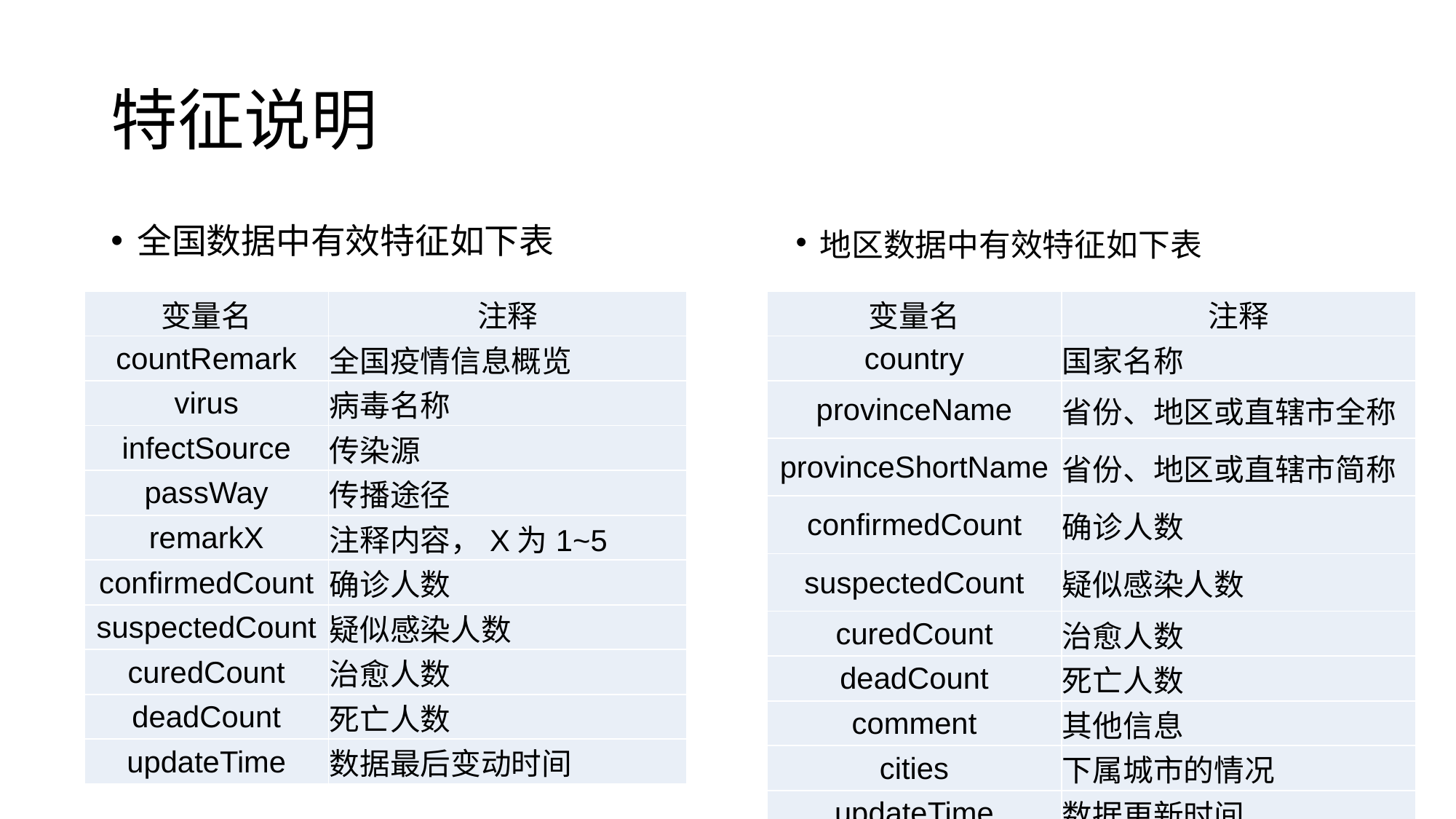

# 特征说明
全国数据中有效特征如下表
地区数据中有效特征如下表
| 变量名 | 注释 |
| --- | --- |
| countRemark | 全国疫情信息概览 |
| virus | 病毒名称 |
| infectSource | 传染源 |
| passWay | 传播途径 |
| remarkX | 注释内容，X为1~5 |
| confirmedCount | 确诊人数 |
| suspectedCount | 疑似感染人数 |
| curedCount | 治愈人数 |
| deadCount | 死亡人数 |
| updateTime | 数据最后变动时间 |
| 变量名 | 注释 |
| --- | --- |
| country | 国家名称 |
| provinceName | 省份、地区或直辖市全称 |
| provinceShortName | 省份、地区或直辖市简称 |
| confirmedCount | 确诊人数 |
| suspectedCount | 疑似感染人数 |
| curedCount | 治愈人数 |
| deadCount | 死亡人数 |
| comment | 其他信息 |
| cities | 下属城市的情况 |
| updateTime | 数据更新时间 |